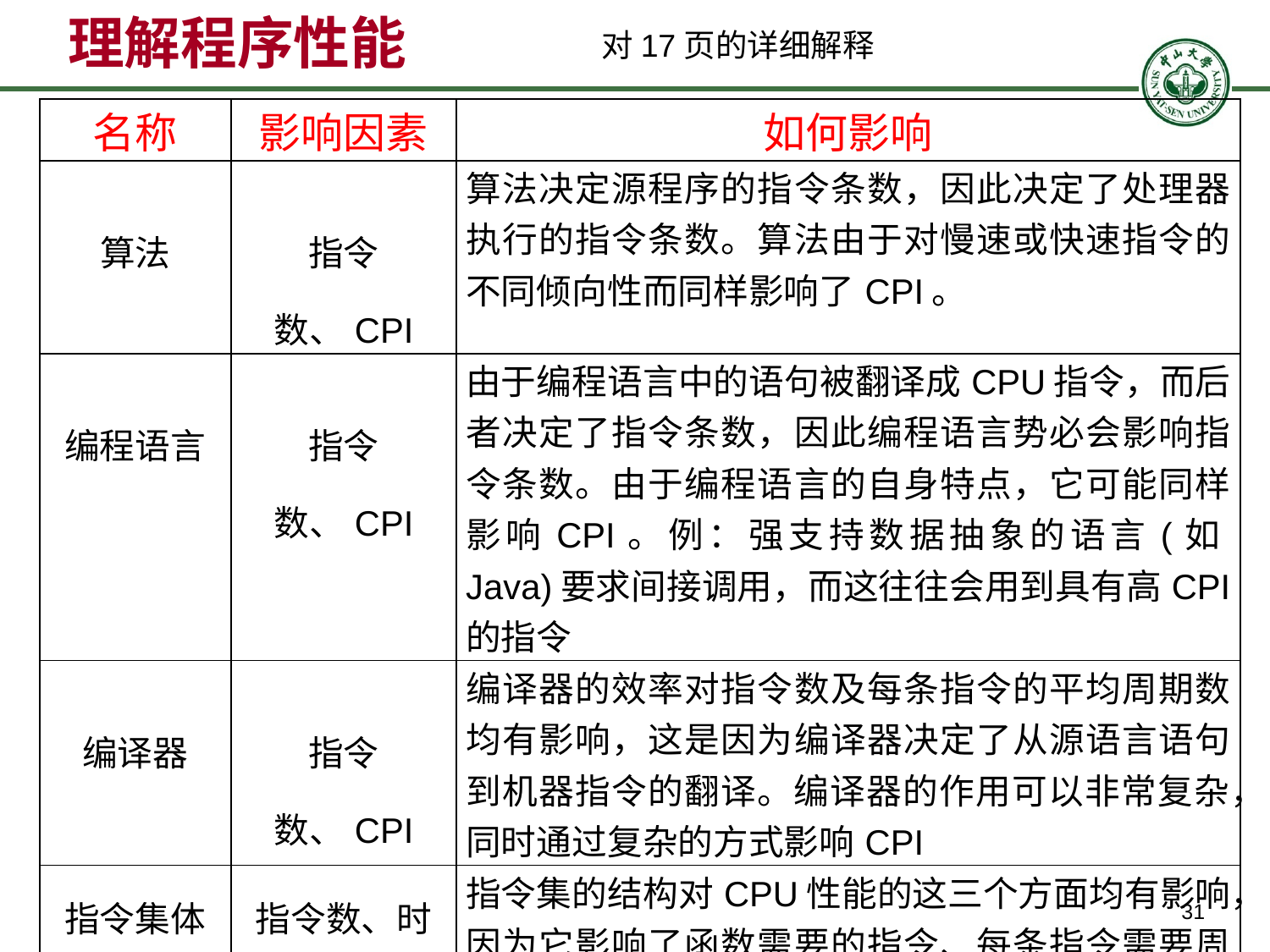

# 理解程序性能
对17页的详细解释
| 名称 | 影响因素 | 如何影响 |
| --- | --- | --- |
| 算法 | 指令数、CPI | 算法决定源程序的指令条数，因此决定了处理器执行的指令条数。算法由于对慢速或快速指令的不同倾向性而同样影响了CPI。 |
| 编程语言 | 指令数、CPI | 由于编程语言中的语句被翻译成CPU指令，而后者决定了指令条数，因此编程语言势必会影响指令条数。由于编程语言的自身特点，它可能同样影响CPI。例：强支持数据抽象的语言(如Java)要求间接调用，而这往往会用到具有高CPI的指令 |
| 编译器 | 指令数、CPI | 编译器的效率对指令数及每条指令的平均周期数均有影响，这是因为编译器决定了从源语言语句到机器指令的翻译。编译器的作用可以非常复杂，同时通过复杂的方式影响CPI |
| 指令集体系结构 | 指令数、时钟频率、CPI | 指令集的结构对CPU性能的这三个方面均有影响，因为它影响了函数需要的指令、每条指令需要周期及CPU总的时钟频率 |